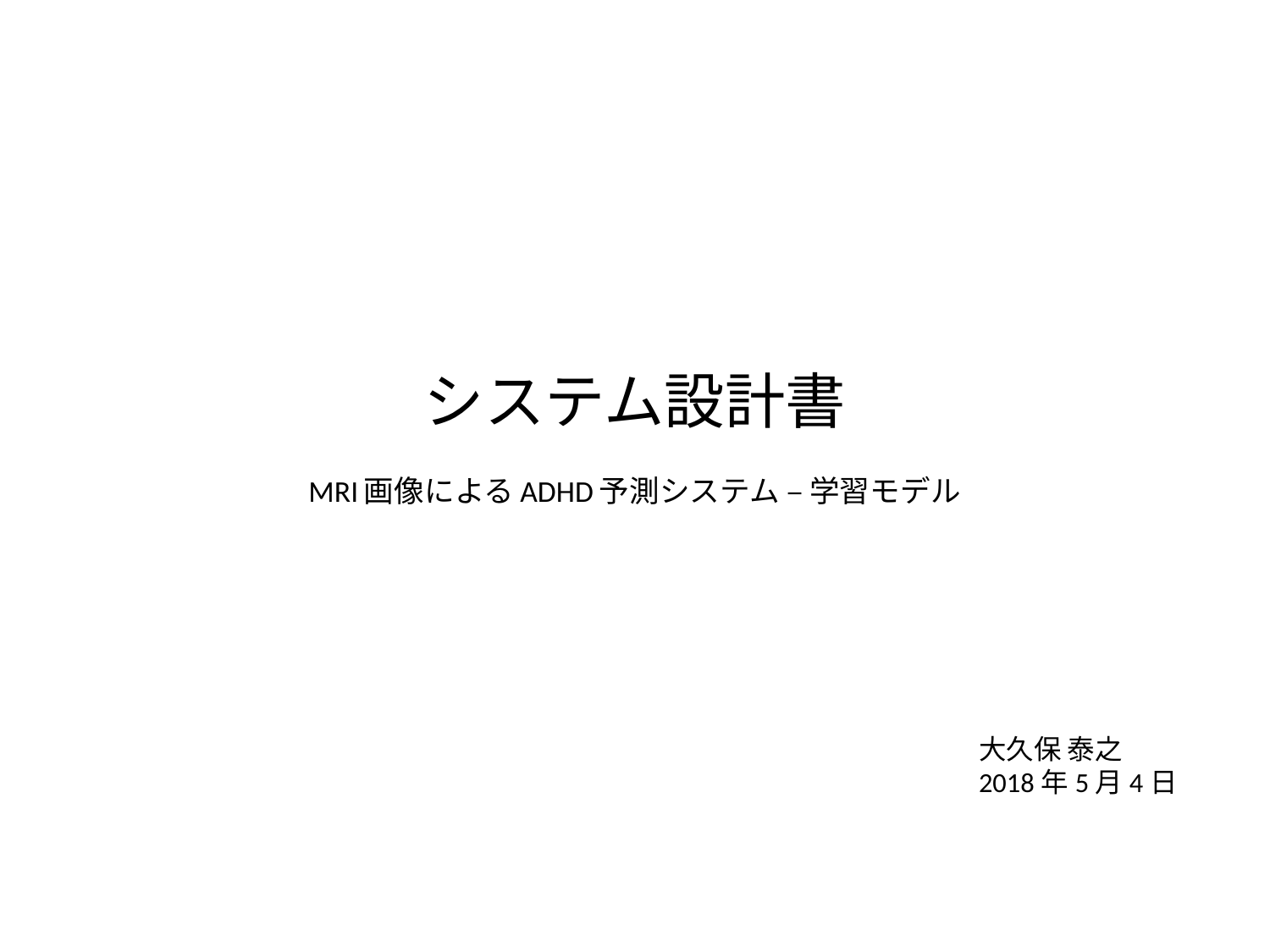

# システム設計書 MRI画像によるADHD予測システム – 学習モデル
大久保 泰之
2018年5月4日